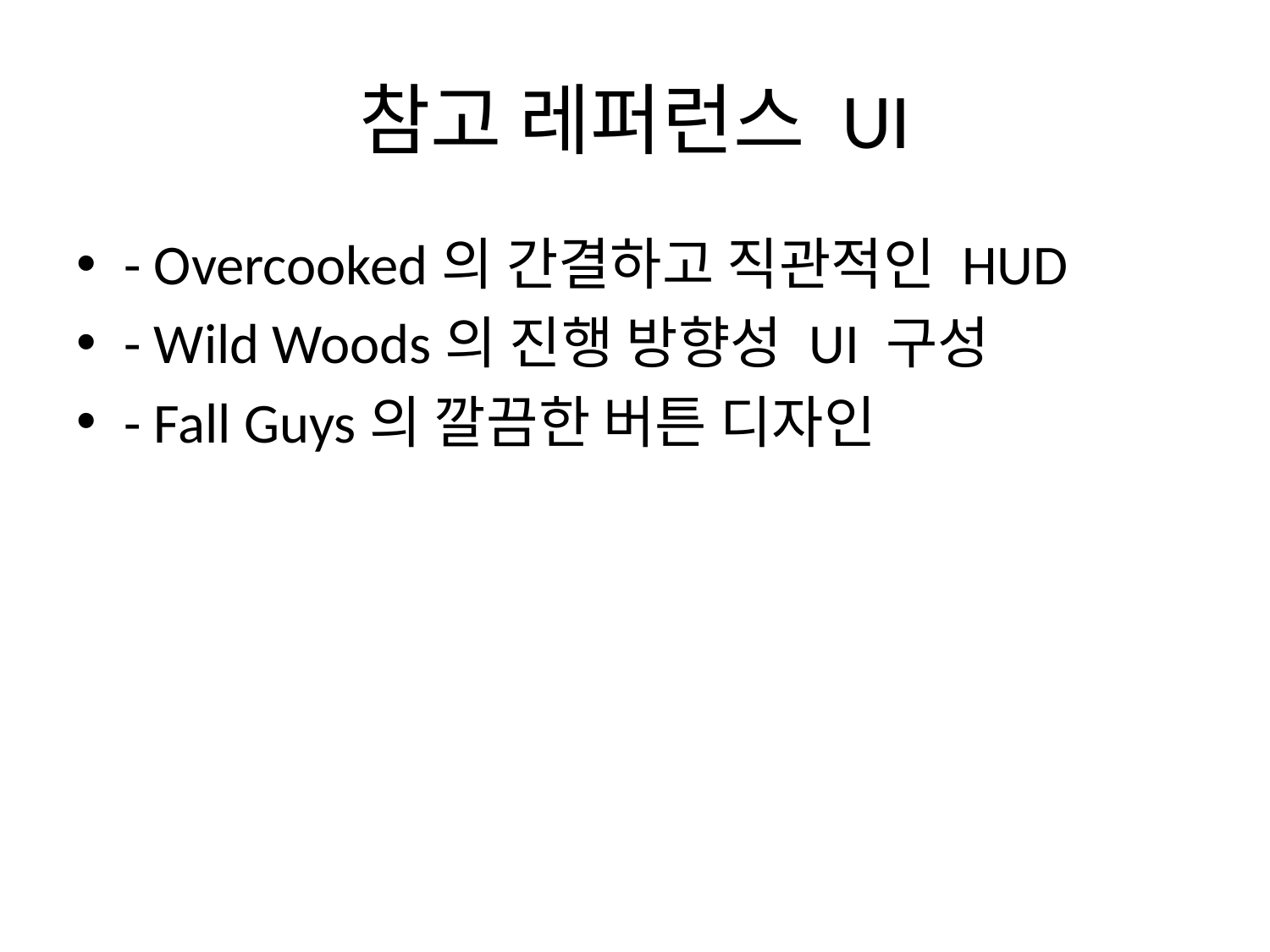

# 참고 레퍼런스 UI
- Overcooked의 간결하고 직관적인 HUD
- Wild Woods의 진행 방향성 UI 구성
- Fall Guys의 깔끔한 버튼 디자인